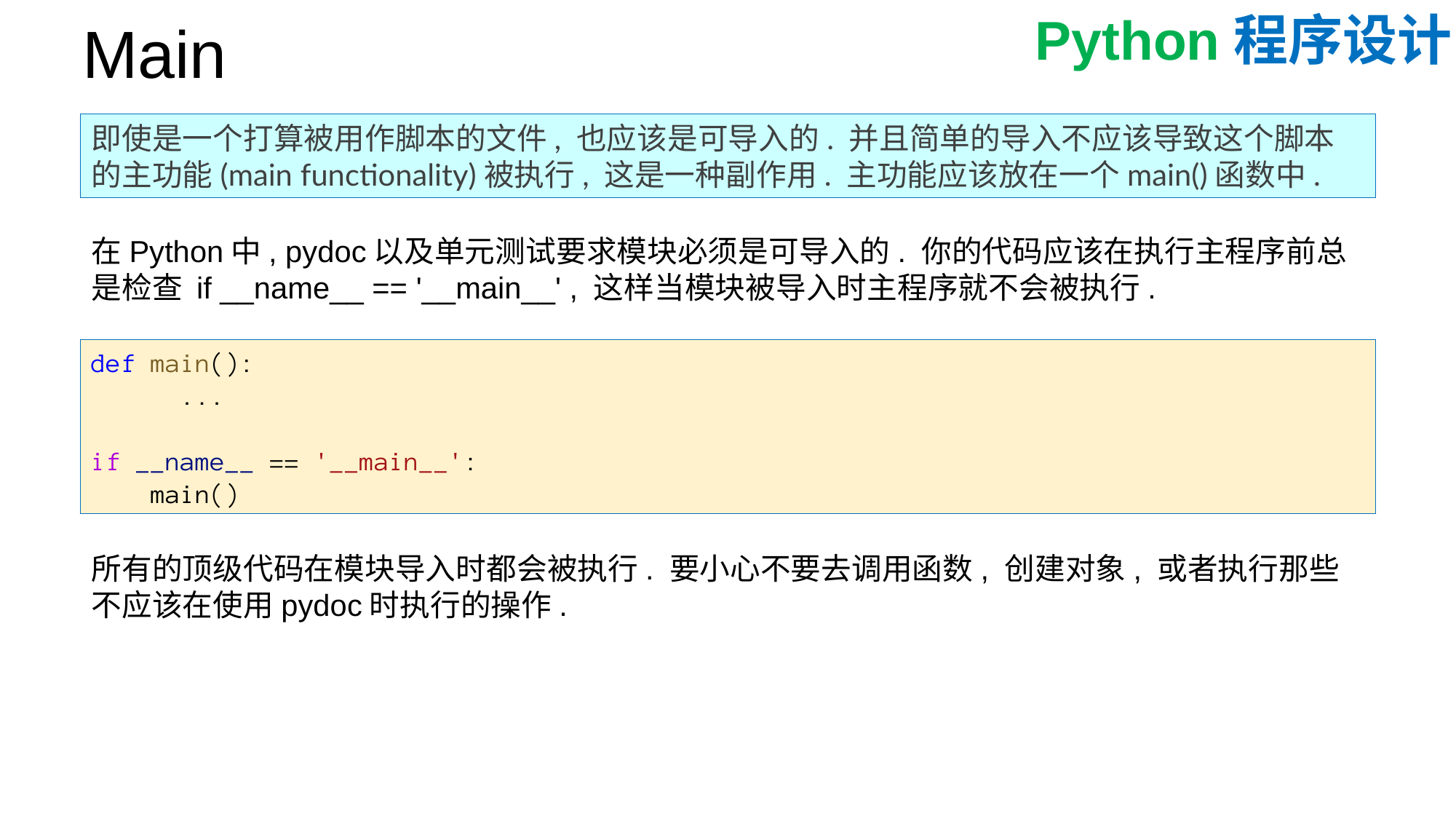

# Main
即使是一个打算被用作脚本的文件, 也应该是可导入的. 并且简单的导入不应该导致这个脚本的主功能(main functionality)被执行, 这是一种副作用. 主功能应该放在一个main()函数中.
在Python中, pydoc以及单元测试要求模块必须是可导入的. 你的代码应该在执行主程序前总是检查 if __name__ == '__main__' , 这样当模块被导入时主程序就不会被执行.
def main():
      ...
if __name__ == '__main__':
    main()
所有的顶级代码在模块导入时都会被执行. 要小心不要去调用函数, 创建对象, 或者执行那些不应该在使用pydoc时执行的操作.
39